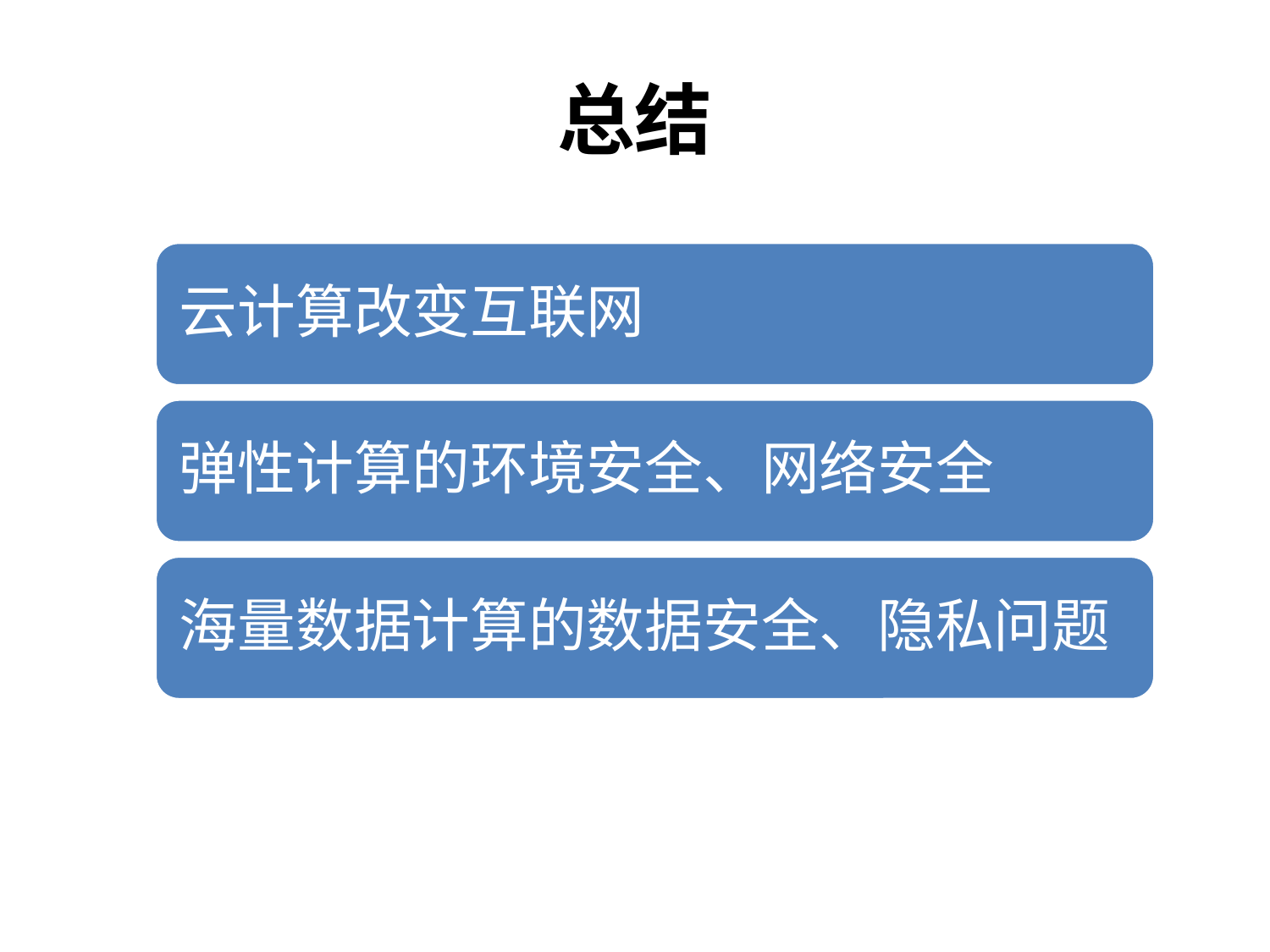

# 总结
云计算改变互联网
弹性计算的环境安全、网络安全
海量数据计算的数据安全、隐私问题